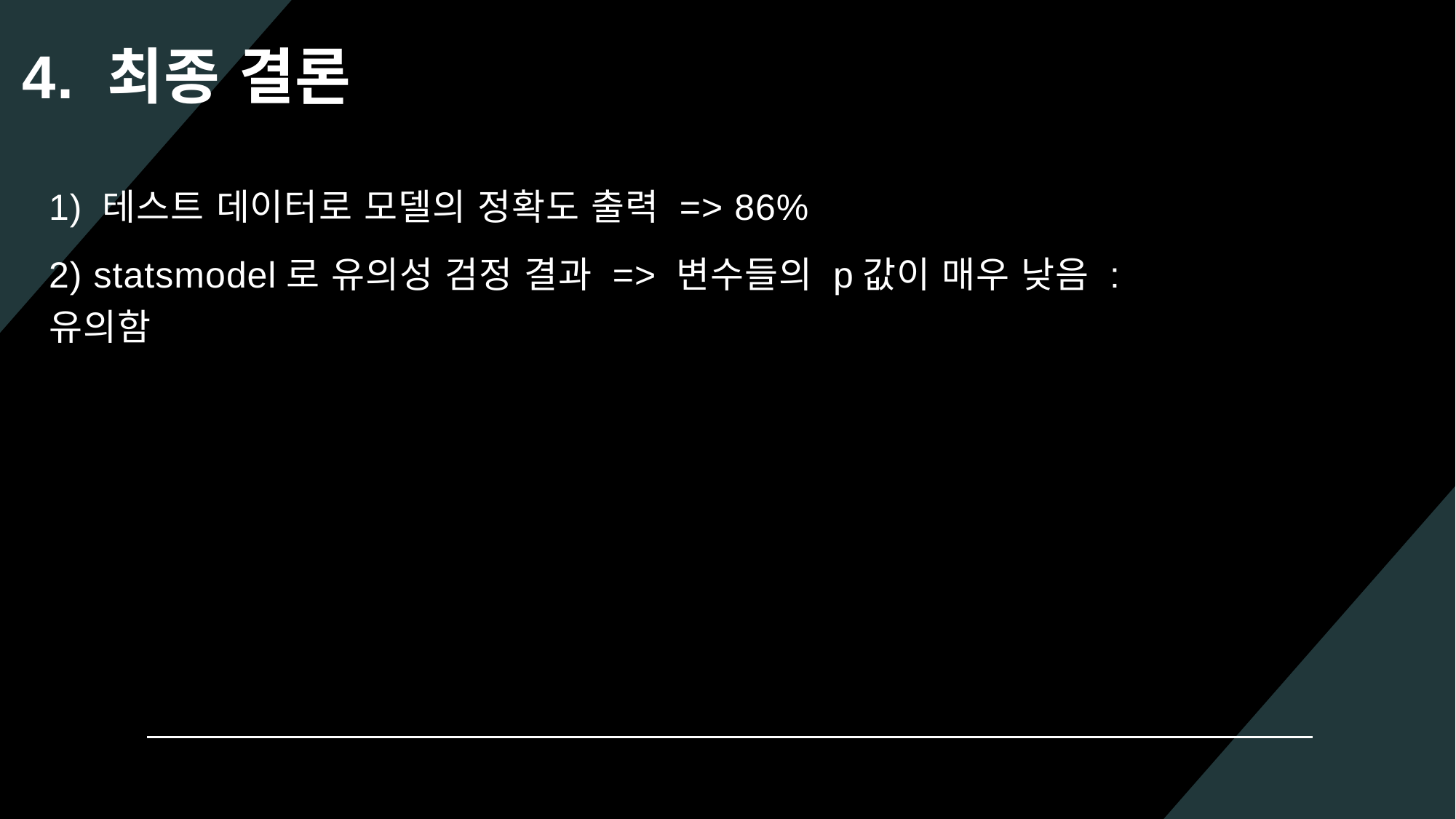

# 4. 최종 결론
1) 테스트 데이터로 모델의 정확도 출력 => 86%
2) statsmodel로 유의성 검정 결과 => 변수들의 p값이 매우 낮음 : 유의함